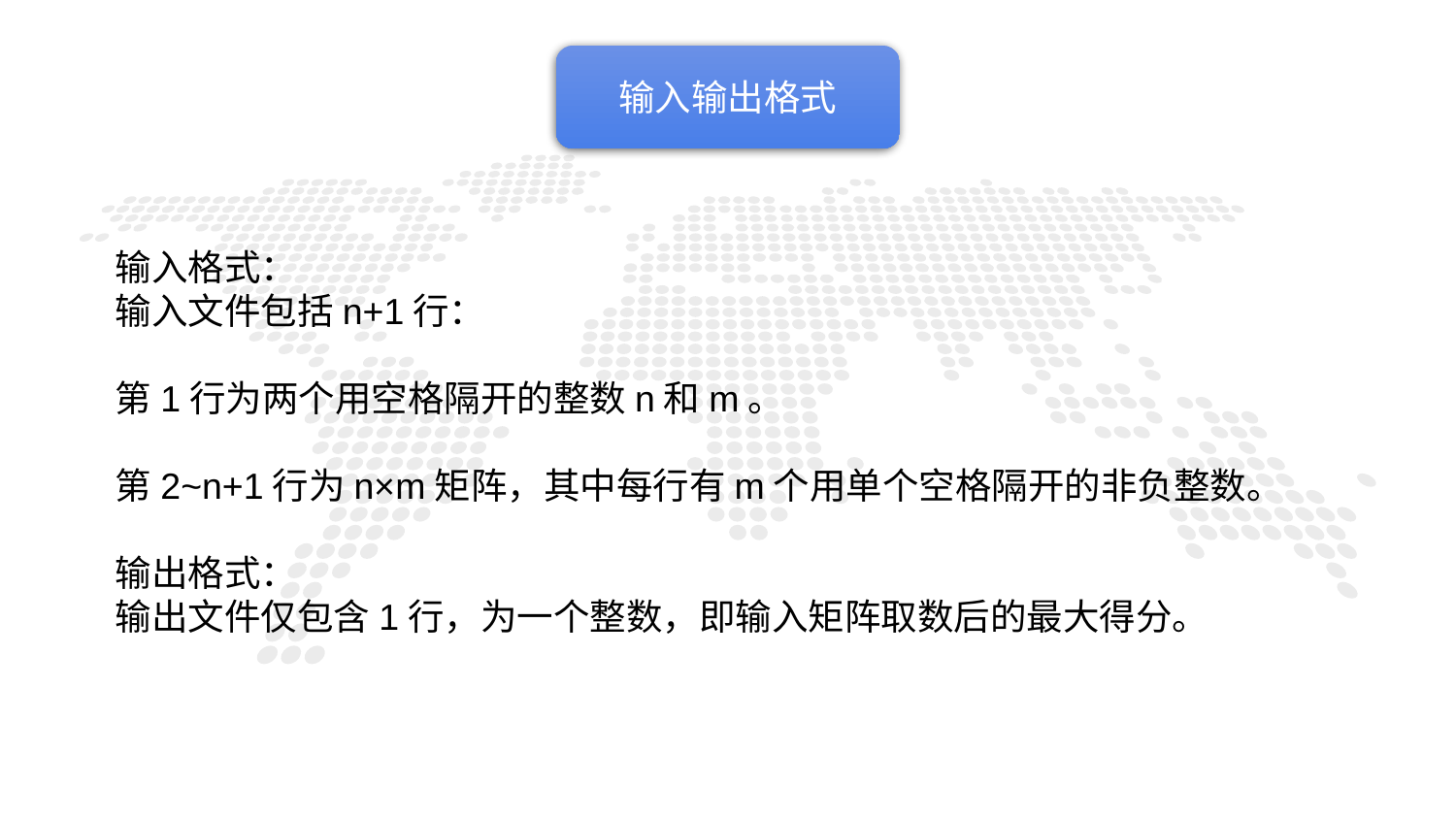

输入输出格式
输入格式：
输入文件包括n+1行：

第1行为两个用空格隔开的整数n和m。

第2~n+1行为n×m矩阵，其中每行有m个用单个空格隔开的非负整数。

输出格式：
输出文件仅包含1行，为一个整数，即输入矩阵取数后的最大得分。